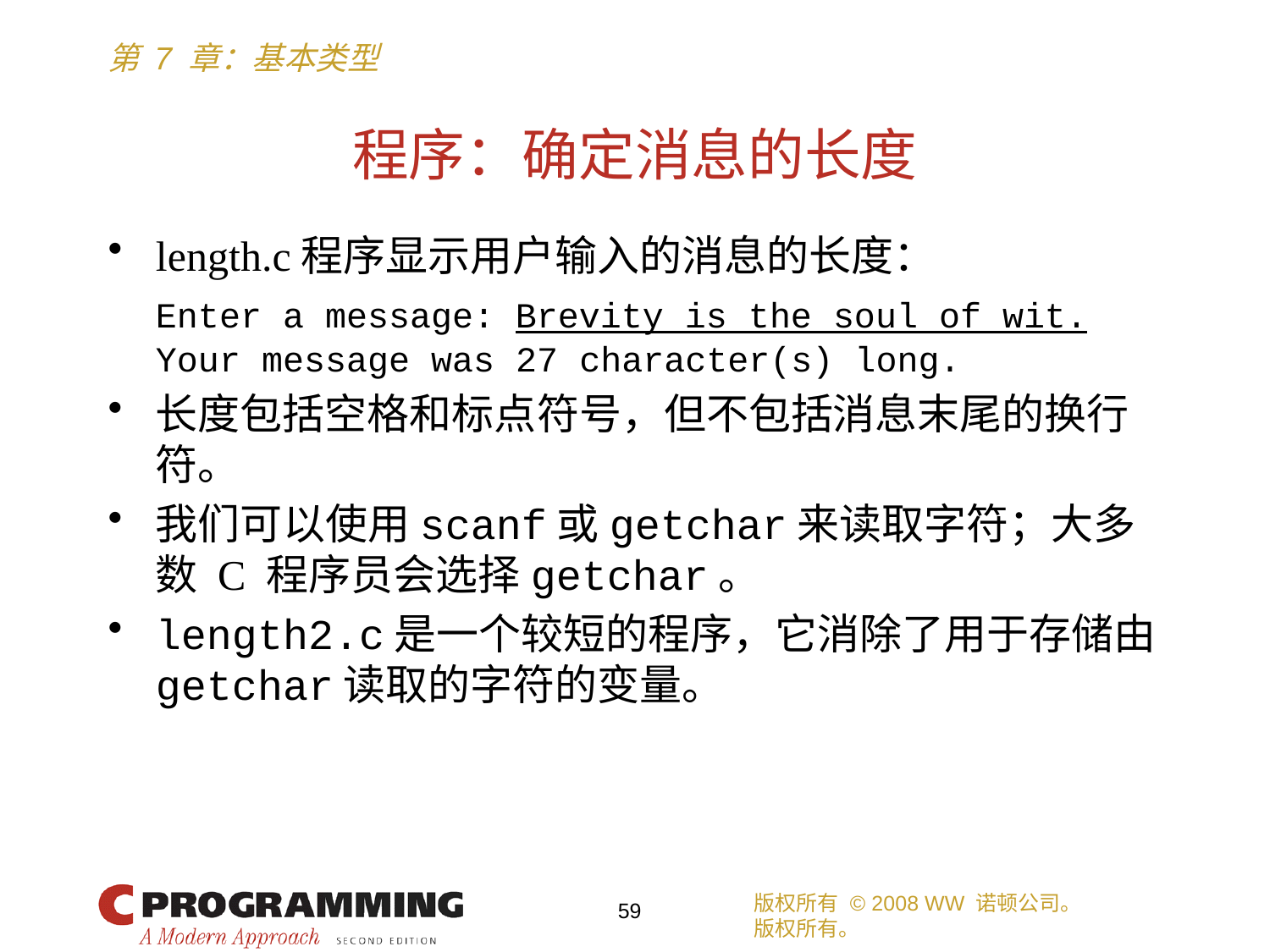

# 程序：确定消息的长度
length.c程序显示用户输入的消息的长度：
	Enter a message: Brevity is the soul of wit.
	Your message was 27 character(s) long.
长度包括空格和标点符号，但不包括消息末尾的换行符。
我们可以使用scanf或getchar来读取字符；大多数 C 程序员会选择getchar。
length2.c是一个较短的程序，它消除了用于存储由getchar读取的字符的变量。
版权所有 © 2008 WW 诺顿公司。
版权所有。
59